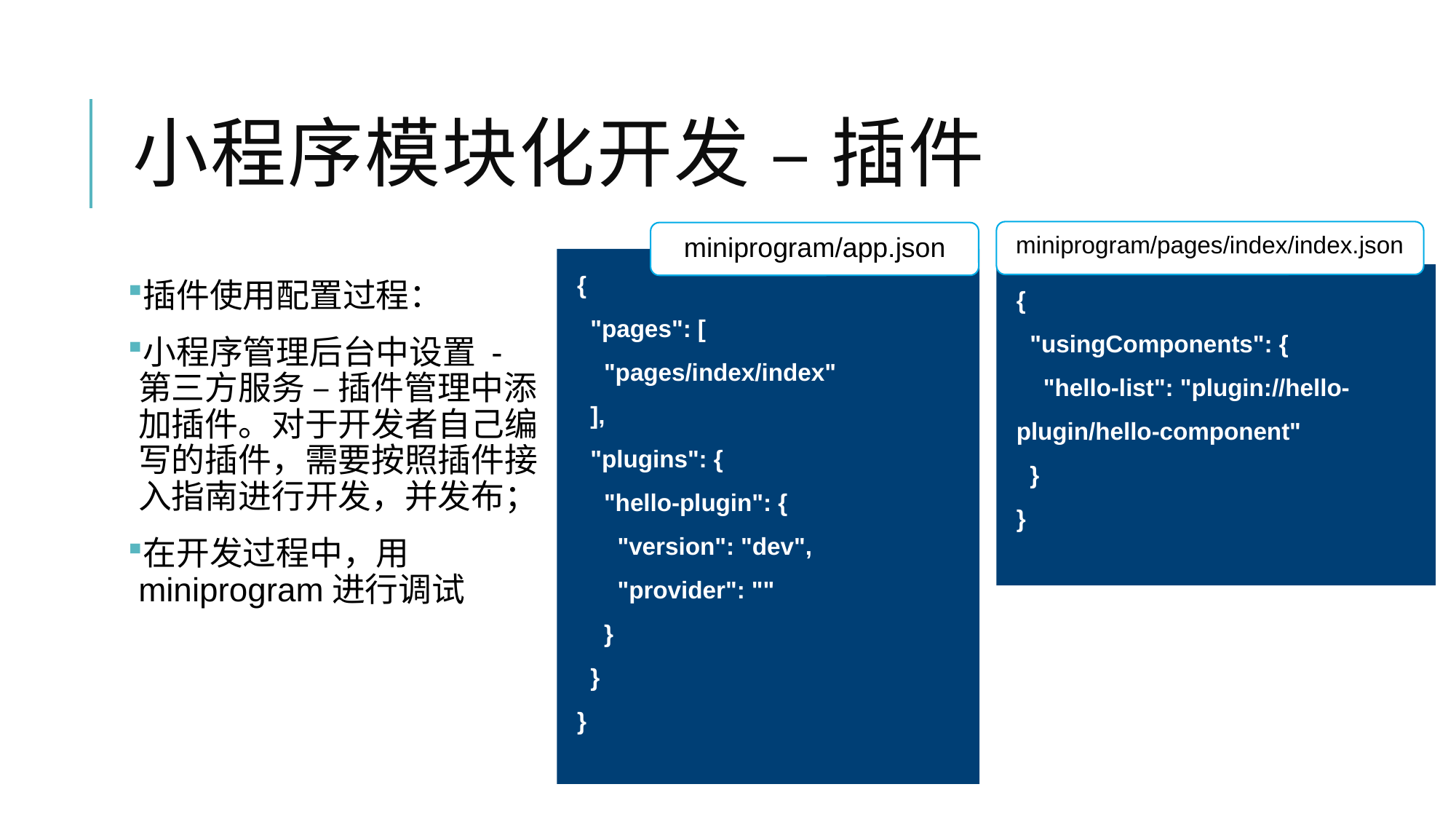

# 小程序模块化开发 – 插件
miniprogram/pages/index/index.json
miniprogram/app.json

{
  "pages": [
    "pages/index/index"
  ],
  "plugins": {
    "hello-plugin": {
      "version": "dev",
      "provider": ""
    }
  }
}

{
  "usingComponents": {
    "hello-list": "plugin://hello-plugin/hello-component"
  }
}
插件使用配置过程：
小程序管理后台中设置 - 第三方服务 – 插件管理中添加插件。对于开发者自己编写的插件，需要按照插件接入指南进行开发，并发布；
在开发过程中，用miniprogram进行调试